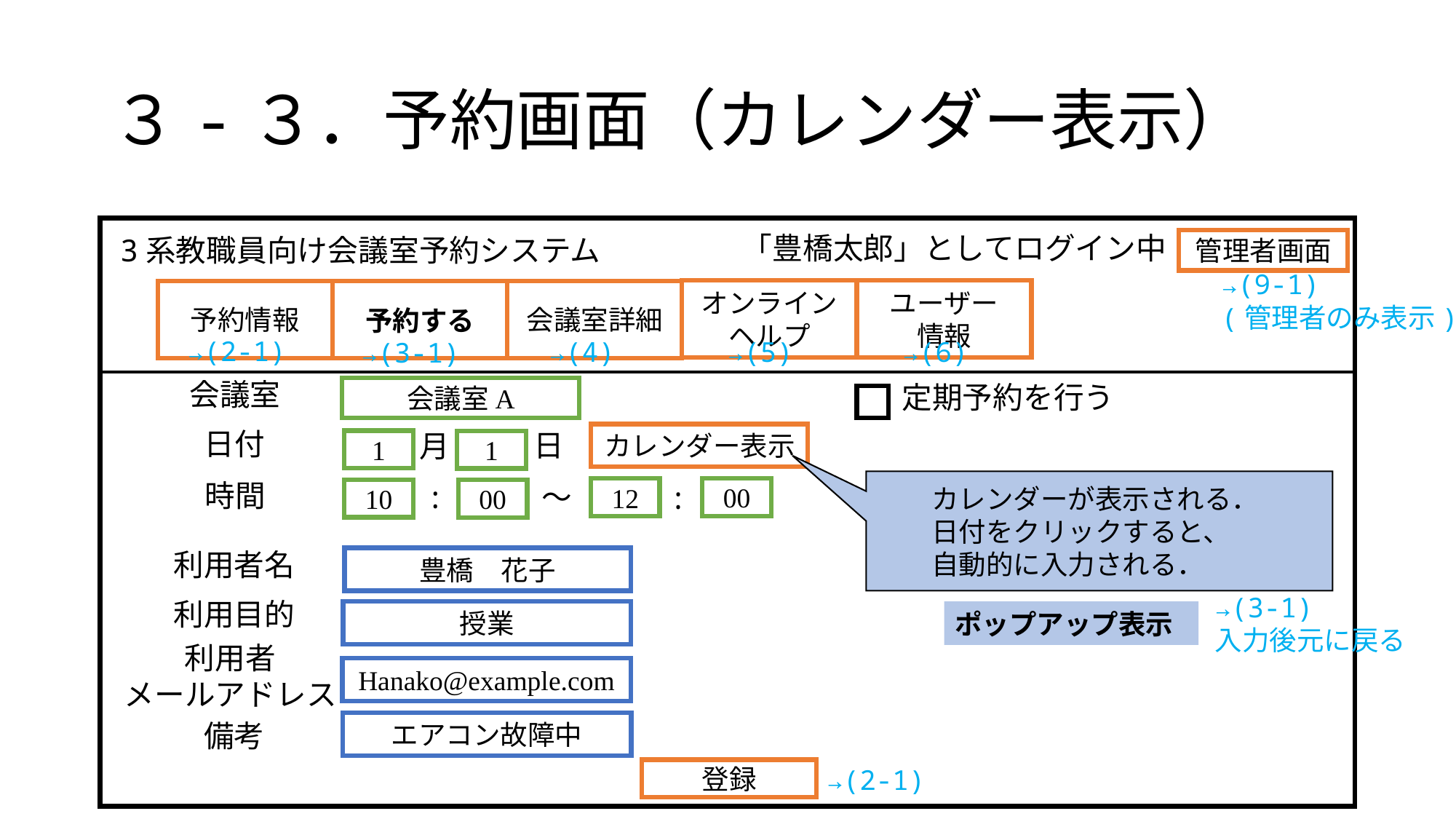

# ３-３．予約画面（カレンダー表示）

「豊橋太郎」としてログイン中
3系教職員向け会議室予約システム
管理者画面
→(9-1)
(管理者のみ表示)
ユーザー
情報
オンラインヘルプ
予約情報
会議室詳細
予約する
カレンダーが表示される．
日付をクリックすると、
自動的に入力される．
→(2-1)
→(4)
→(5)
→(6)
→(3-1)
会議室
定期予約を行う
会議室A

日付
日
月
カレンダー表示
1
1
時間
:
～
:
00
12
10
00
利用者名
豊橋　花子
→(3-1)
入力後元に戻る
利用目的
授業
ポップアップ表示
利用者
メールアドレス
Hanako@example.com
備考
エアコン故障中
→(2-1)
登録